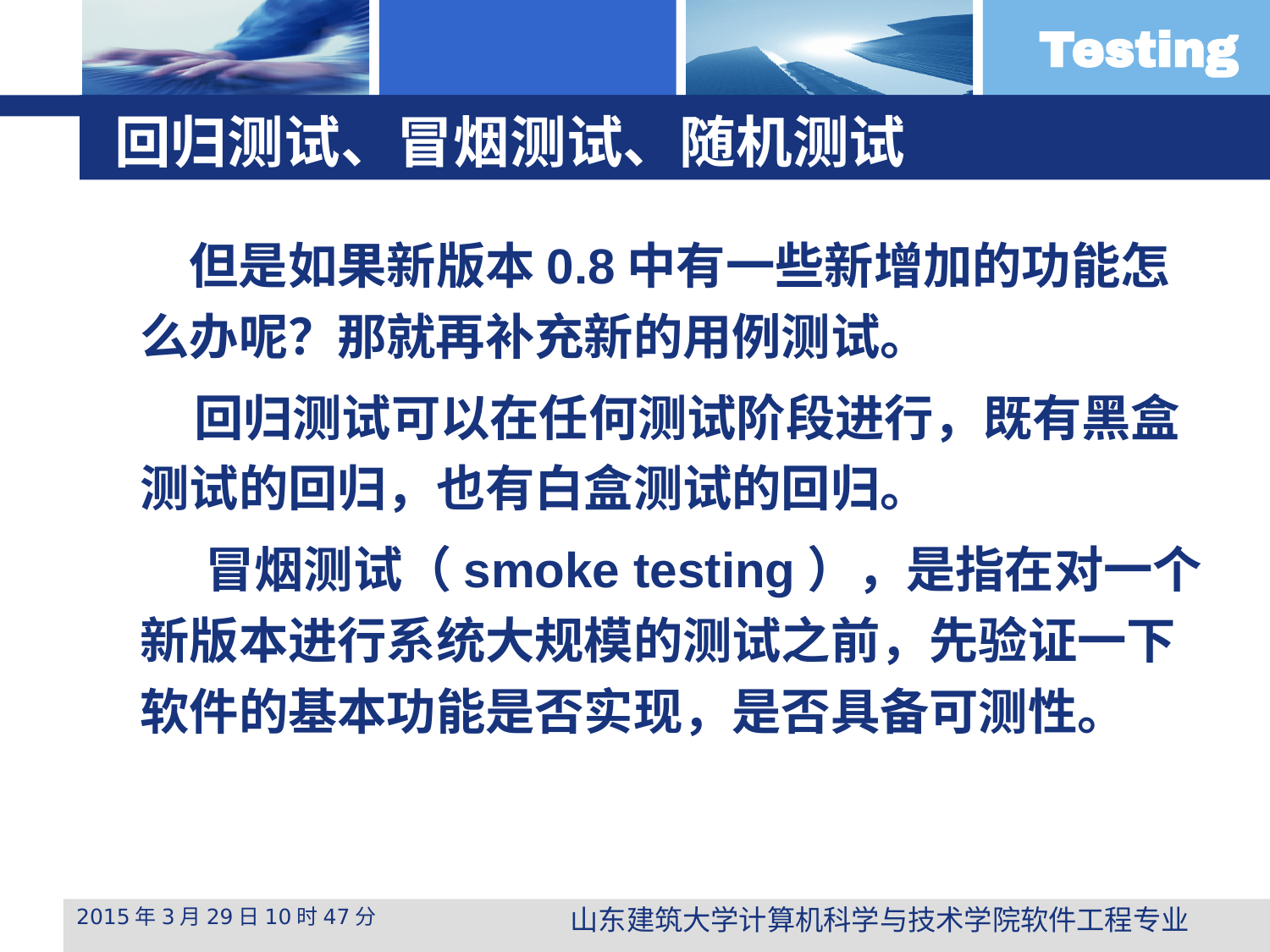

# 回归测试、冒烟测试、随机测试
           但是如果新版本0.8中有一些新增加的功能怎么办呢？那就再补充新的用例测试。
        回归测试可以在任何测试阶段进行，既有黑盒测试的回归，也有白盒测试的回归。
         冒烟测试（smoke testing），是指在对一个新版本进行系统大规模的测试之前，先验证一下软件的基本功能是否实现，是否具备可测性。

山东建筑大学计算机科学与技术学院软件工程专业
2015年3月29日10时47分